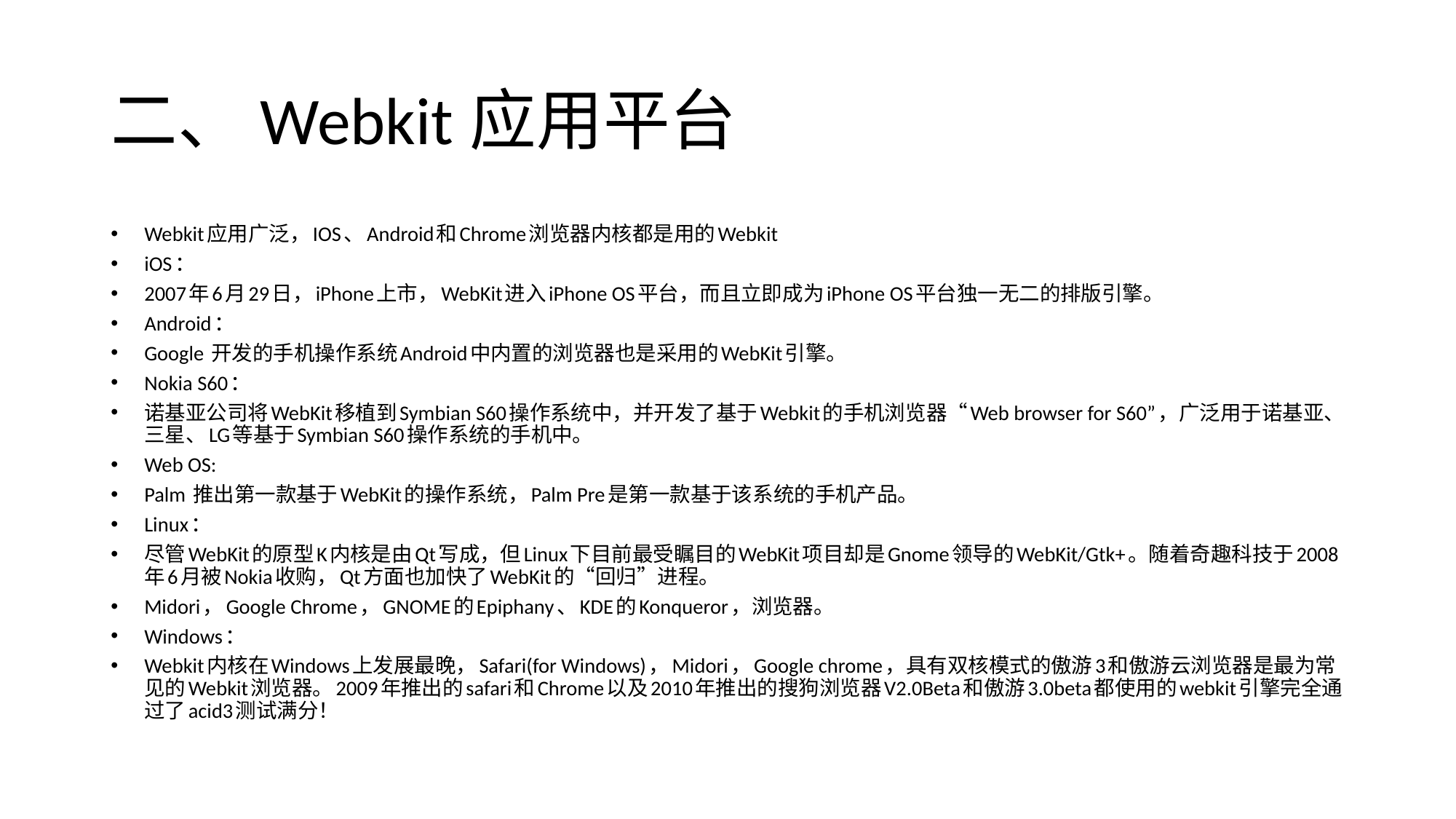

# 二、Webkit应用平台
Webkit应用广泛，IOS、Android和Chrome浏览器内核都是用的Webkit
iOS：
2007年6月29日，iPhone上市，WebKit进入iPhone OS平台，而且立即成为iPhone OS平台独一无二的排版引擎。
Android：
Google 开发的手机操作系统Android中内置的浏览器也是采用的WebKit引擎。
Nokia S60：
诺基亚公司将WebKit移植到Symbian S60操作系统中，并开发了基于Webkit的手机浏览器“Web browser for S60”，广泛用于诺基亚、三星、LG等基于Symbian S60操作系统的手机中。
Web OS:
Palm 推出第一款基于WebKit的操作系统，Palm Pre是第一款基于该系统的手机产品。
Linux：
尽管WebKit的原型K内核是由Qt写成，但Linux下目前最受瞩目的WebKit项目却是Gnome领导的WebKit/Gtk+。随着奇趣科技于2008年6月被Nokia收购，Qt方面也加快了WebKit的“回归”进程。
Midori，Google Chrome，GNOME的Epiphany、KDE的Konqueror，浏览器。
Windows：
Webkit内核在Windows上发展最晚，Safari(for Windows)，Midori，Google chrome，具有双核模式的傲游3和傲游云浏览器是最为常见的Webkit浏览器。2009年推出的safari和Chrome以及2010年推出的搜狗浏览器V2.0Beta和傲游3.0beta都使用的webkit引擎完全通过了acid3测试满分！